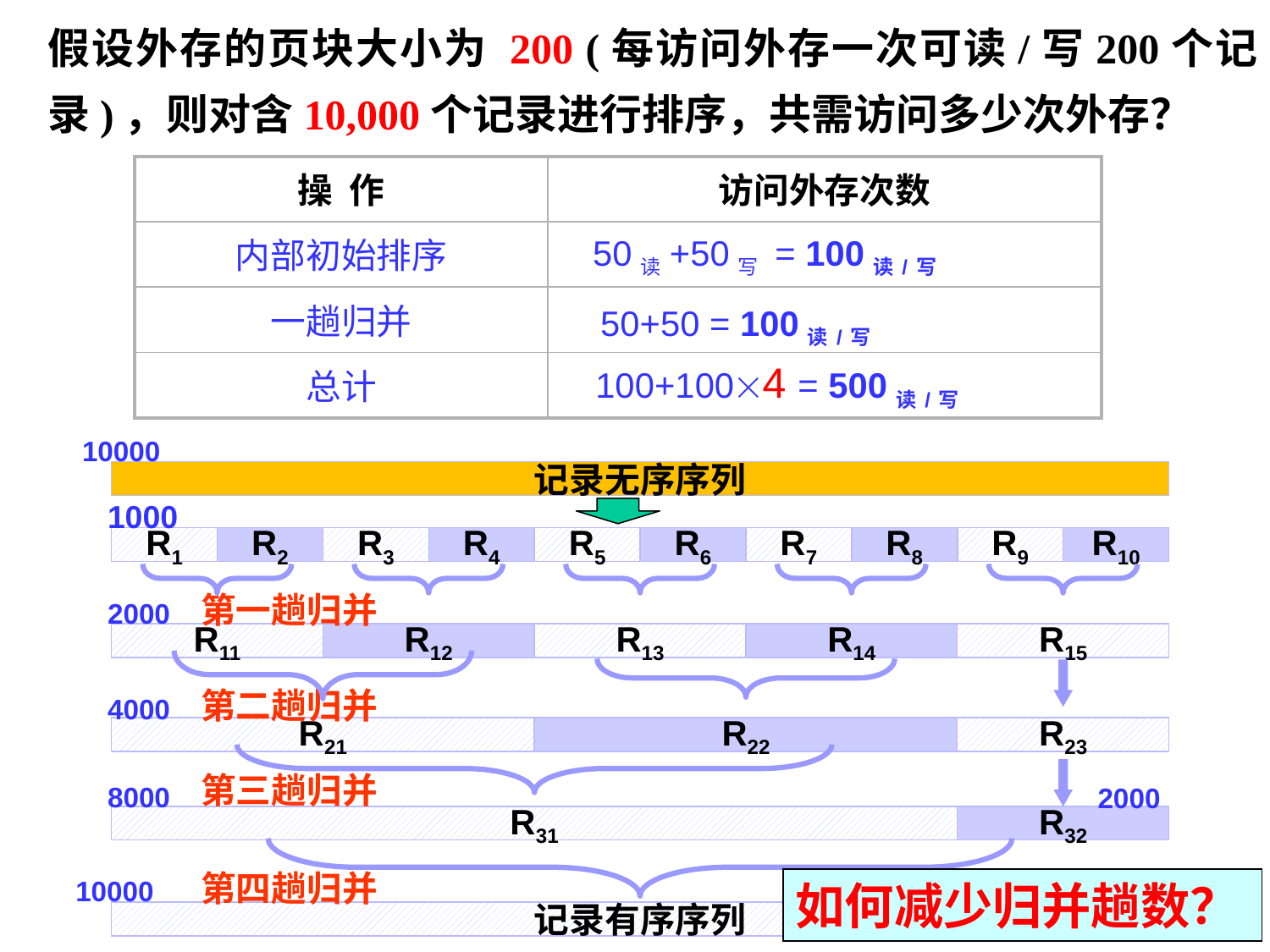

假设外存的页块大小为 200 (每访问外存一次可读/写200个记录)，则对含10,000个记录进行排序，共需访问多少次外存？
| 操 作 | 访问外存次数 |
| --- | --- |
| 内部初始排序 |  |
| 一趟归并 |  |
| 总计 |  |
50读+50写 = 100读/写
50+50 = 100读/写
100+100×4 = 500读/写
10000
记录无序序列

1000

R1
R2
R3
R4
R5
R6
R7
R8
R9
R10

第一趟归并
2000
R11
R12
R13
R14
R15

第二趟归并
4000
R21
R22
R23

第三趟归并
8000
2000
R31
R32
第四趟归并
10000
记录有序序列

如何减少归并趟数？